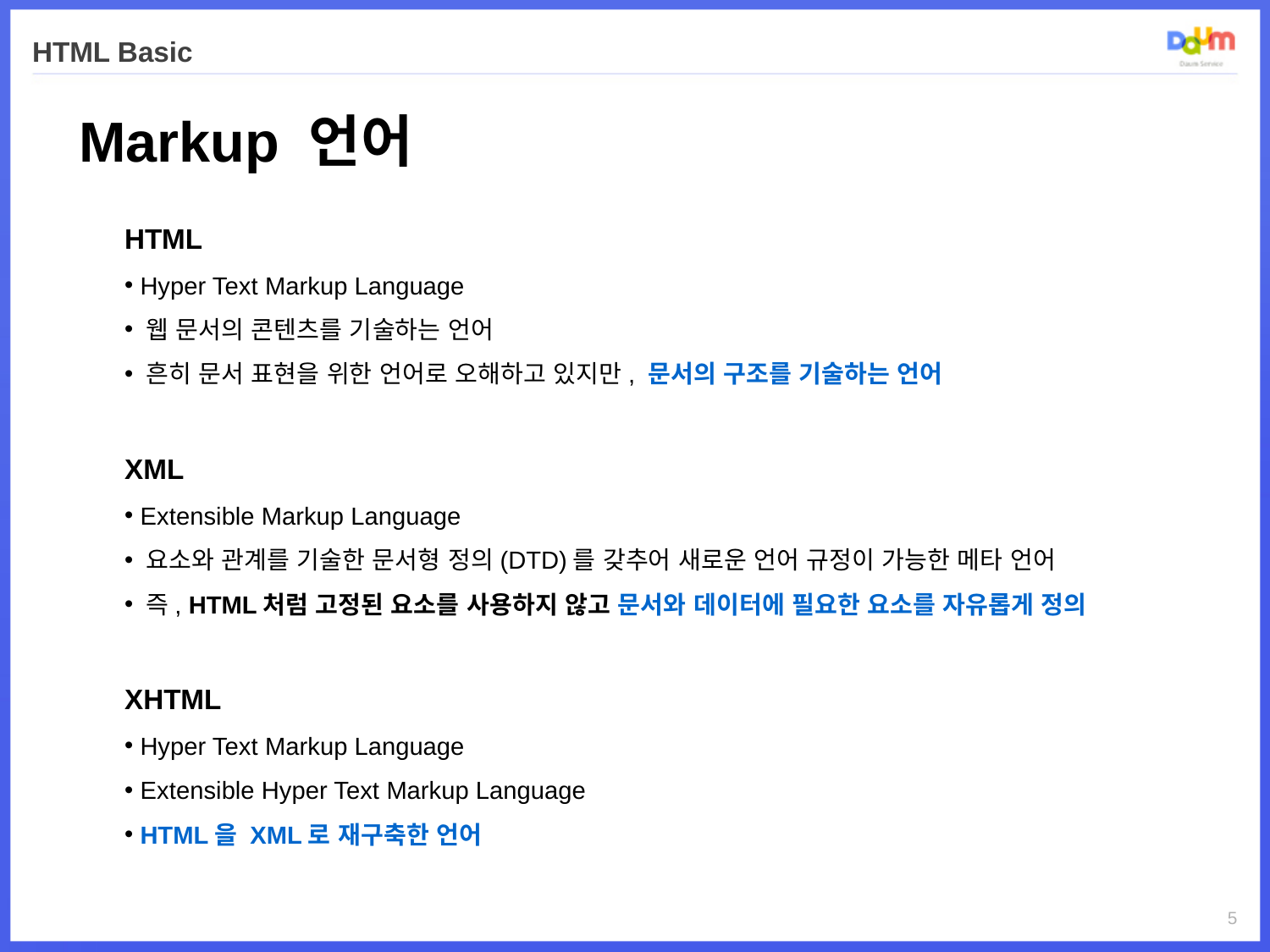

# HTML Basic
Markup 언어
HTML
 Hyper Text Markup Language
 웹 문서의 콘텐츠를 기술하는 언어
 흔히 문서 표현을 위한 언어로 오해하고 있지만, 문서의 구조를 기술하는 언어

XML
 Extensible Markup Language
 요소와 관계를 기술한 문서형 정의(DTD)를 갖추어 새로운 언어 규정이 가능한 메타 언어
 즉, HTML처럼 고정된 요소를 사용하지 않고 문서와 데이터에 필요한 요소를 자유롭게 정의

XHTML
 Hyper Text Markup Language
 Extensible Hyper Text Markup Language
 HTML을 XML로 재구축한 언어
5